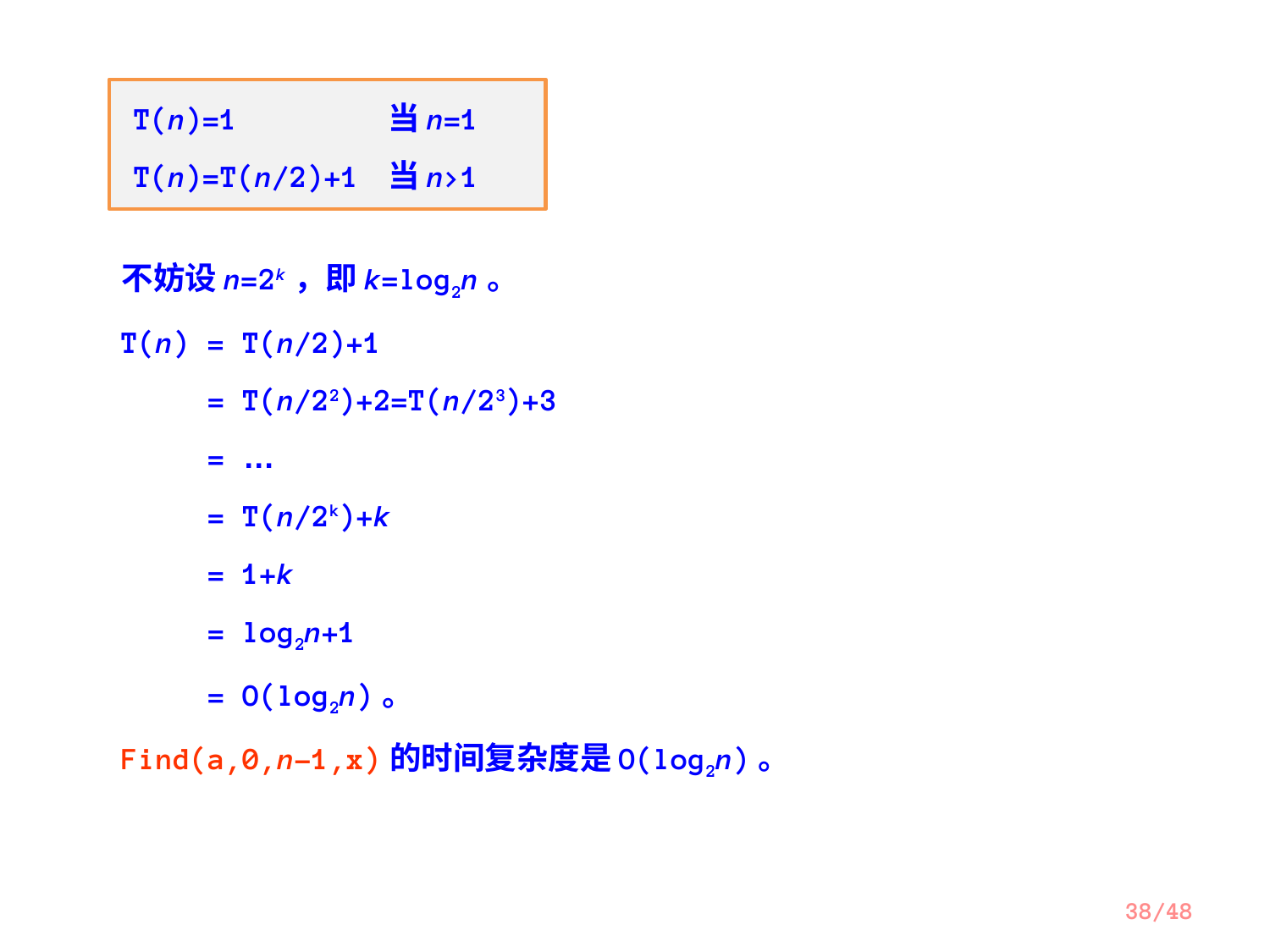

T(n)=1		当n=1
T(n)=T(n/2)+1	当n>1
不妨设n=2k，即k=log2n。
T(n) = T(n/2)+1
     = T(n/22)+2=T(n/23)+3
     = …
     = T(n/2k)+k
     = 1+k
     = log2n+1
     = O(log2n)。
Find(a,0,n-1,x)的时间复杂度是O(log2n)。
38/48